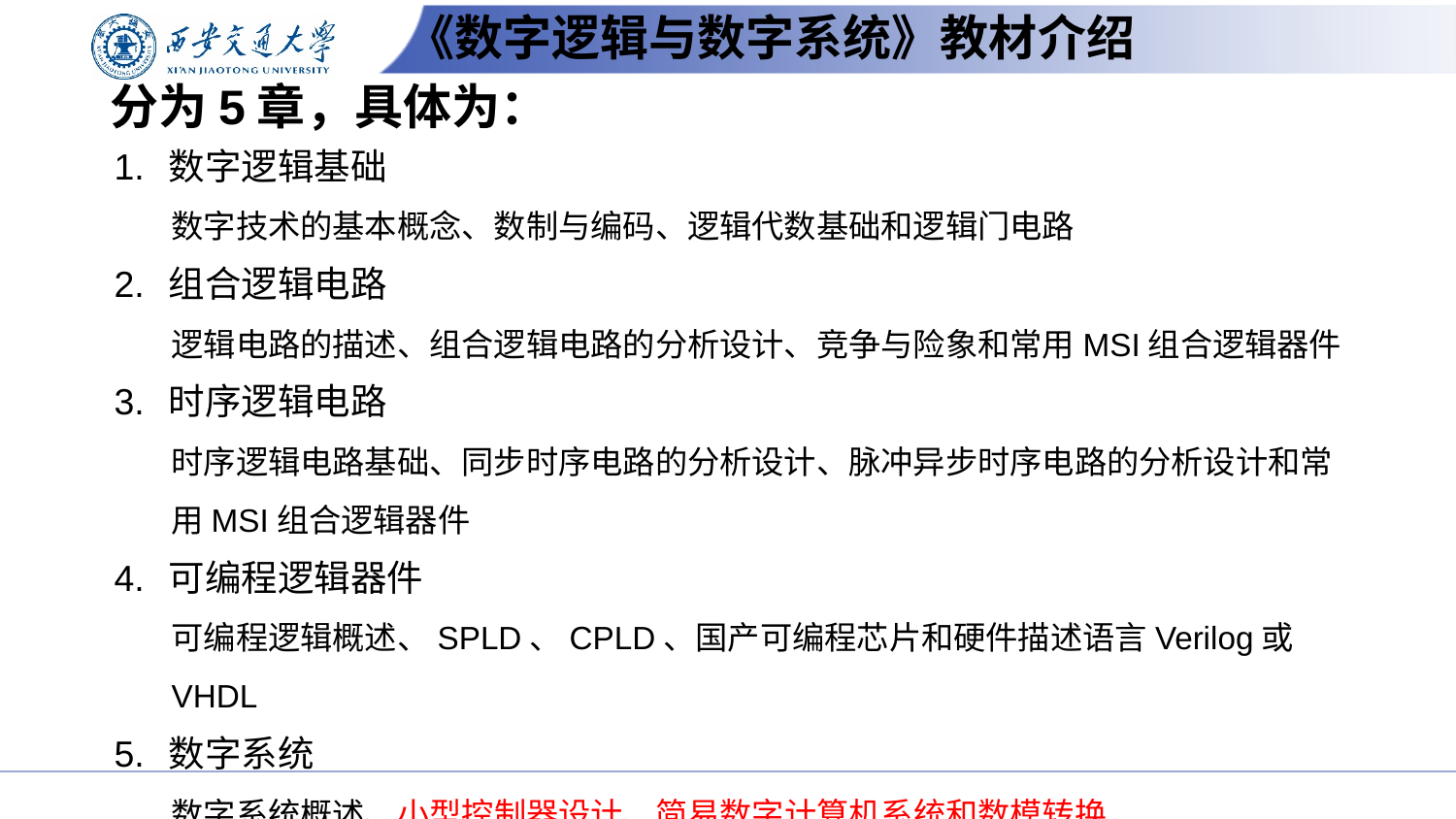

# 《数字逻辑与数字系统》教材介绍
分为5章，具体为：
数字逻辑基础
数字技术的基本概念、数制与编码、逻辑代数基础和逻辑门电路
组合逻辑电路
逻辑电路的描述、组合逻辑电路的分析设计、竞争与险象和常用MSI组合逻辑器件
时序逻辑电路
时序逻辑电路基础、同步时序电路的分析设计、脉冲异步时序电路的分析设计和常用MSI组合逻辑器件
可编程逻辑器件
可编程逻辑概述、SPLD、CPLD、国产可编程芯片和硬件描述语言Verilog或VHDL
数字系统
数字系统概述、小型控制器设计、简易数字计算机系统和数模转换